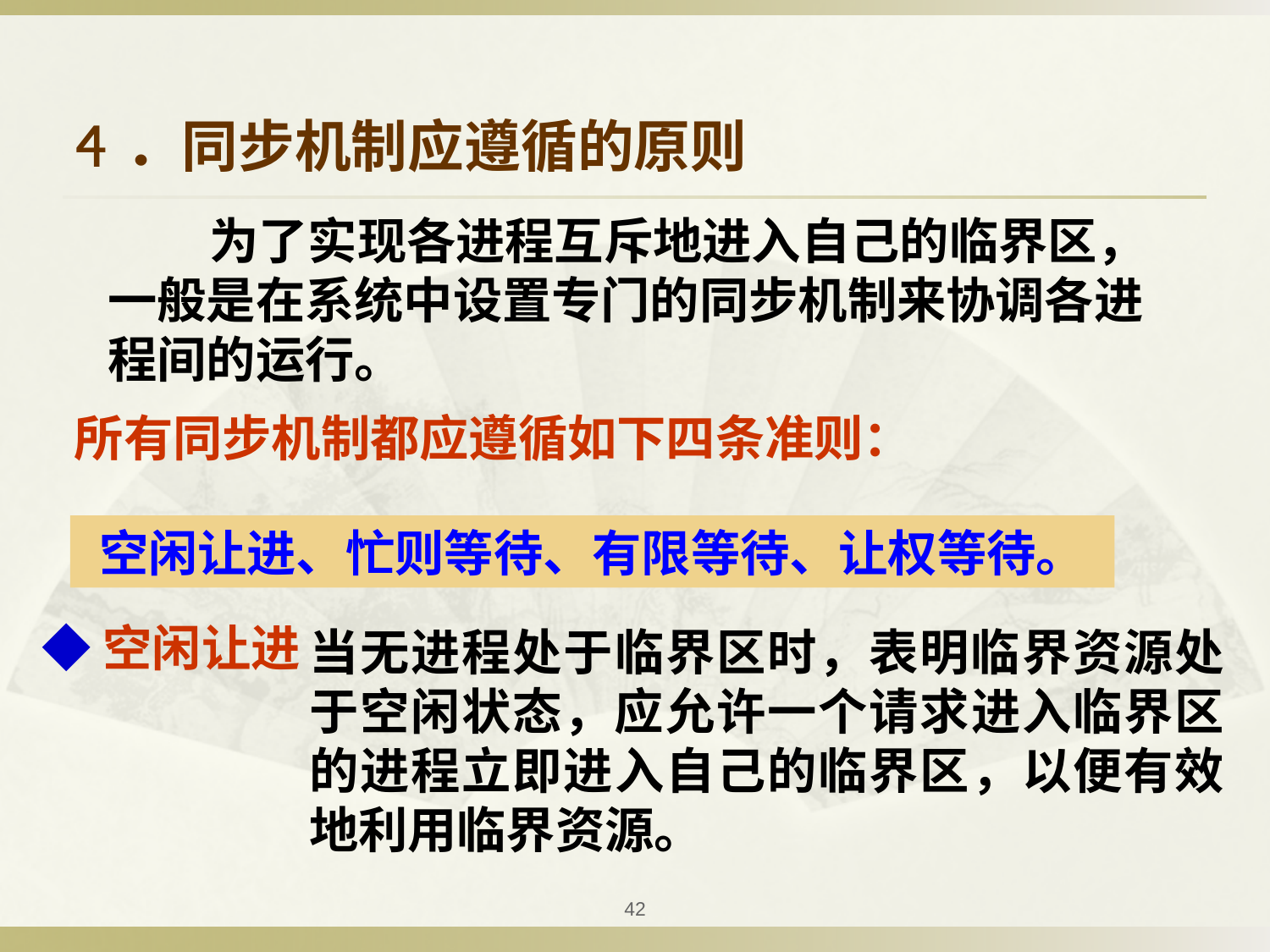

4．同步机制应遵循的原则
        为了实现各进程互斥地进入自己的临界区，一般是在系统中设置专门的同步机制来协调各进程间的运行。
所有同步机制都应遵循如下四条准则：
空闲让进、忙则等待、有限等待、让权等待。
◆空闲让进
当无进程处于临界区时，表明临界资源处于空闲状态，应允许一个请求进入临界区的进程立即进入自己的临界区，以便有效地利用临界资源。
42